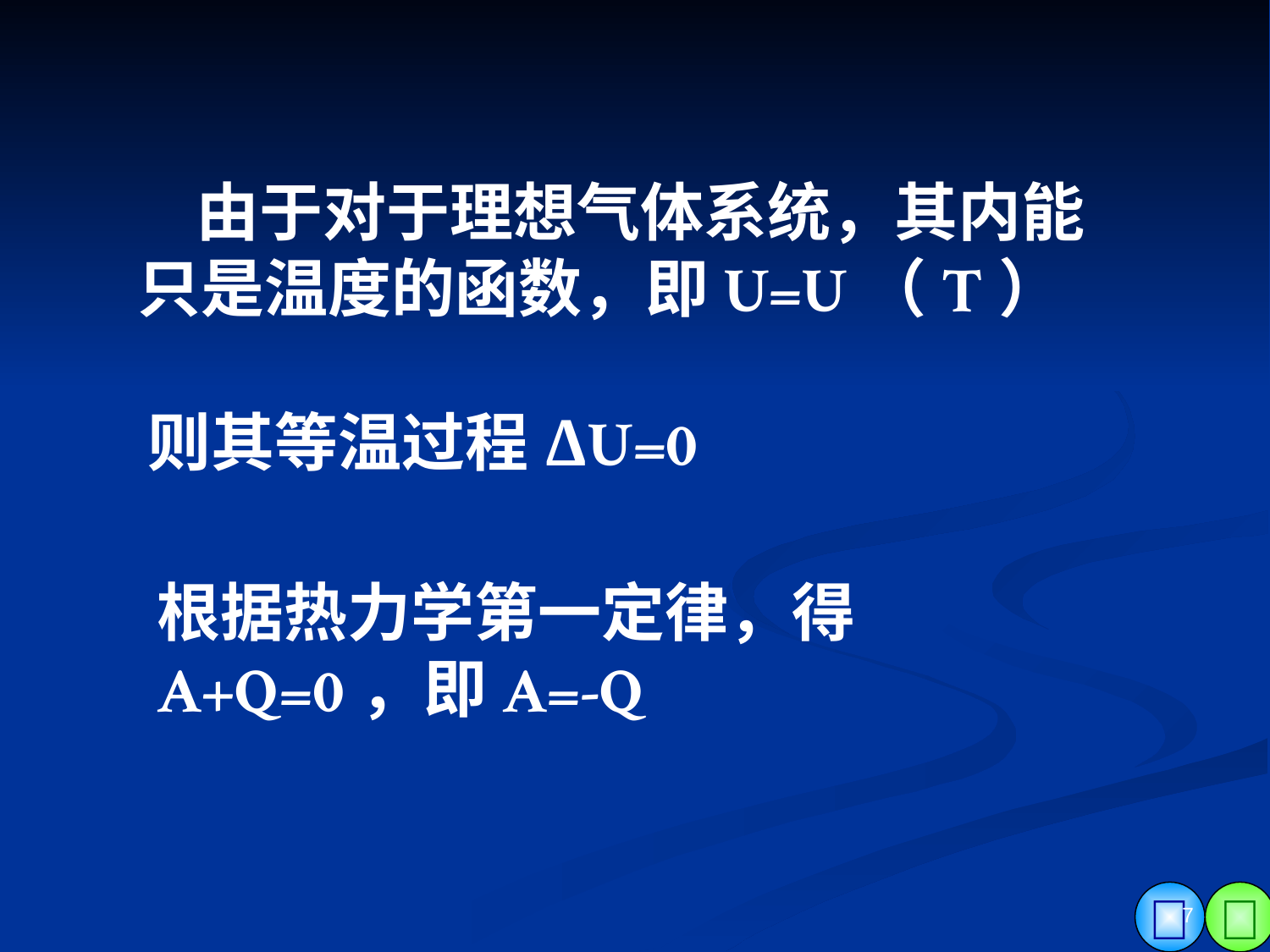

由于对于理想气体系统，其内能只是温度的函数，即U=U（T）
则其等温过程ΔU=0
根据热力学第一定律，得A+Q=0，即A=-Q
7